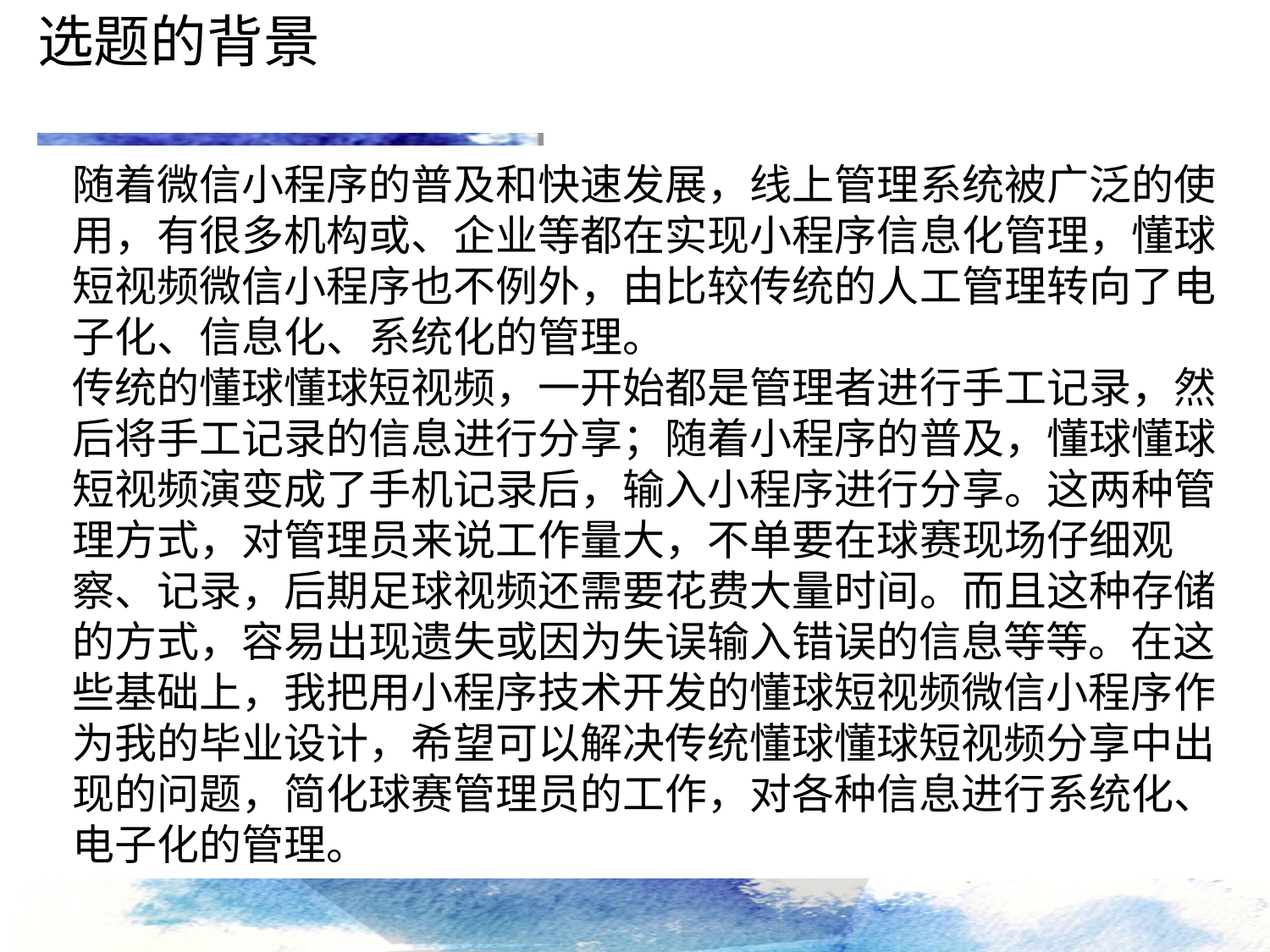

选题的背景
随着微信小程序的普及和快速发展，线上管理系统被广泛的使用，有很多机构或、企业等都在实现小程序信息化管理，懂球短视频微信小程序也不例外，由比较传统的人工管理转向了电子化、信息化、系统化的管理。
传统的懂球懂球短视频，一开始都是管理者进行手工记录，然后将手工记录的信息进行分享；随着小程序的普及，懂球懂球短视频演变成了手机记录后，输入小程序进行分享。这两种管理方式，对管理员来说工作量大，不单要在球赛现场仔细观察、记录，后期足球视频还需要花费大量时间。而且这种存储的方式，容易出现遗失或因为失误输入错误的信息等等。在这些基础上，我把用小程序技术开发的懂球短视频微信小程序作为我的毕业设计，希望可以解决传统懂球懂球短视频分享中出现的问题，简化球赛管理员的工作，对各种信息进行系统化、电子化的管理。
点击添加文本
点击添加文本
点击添加文本
点击添加文本